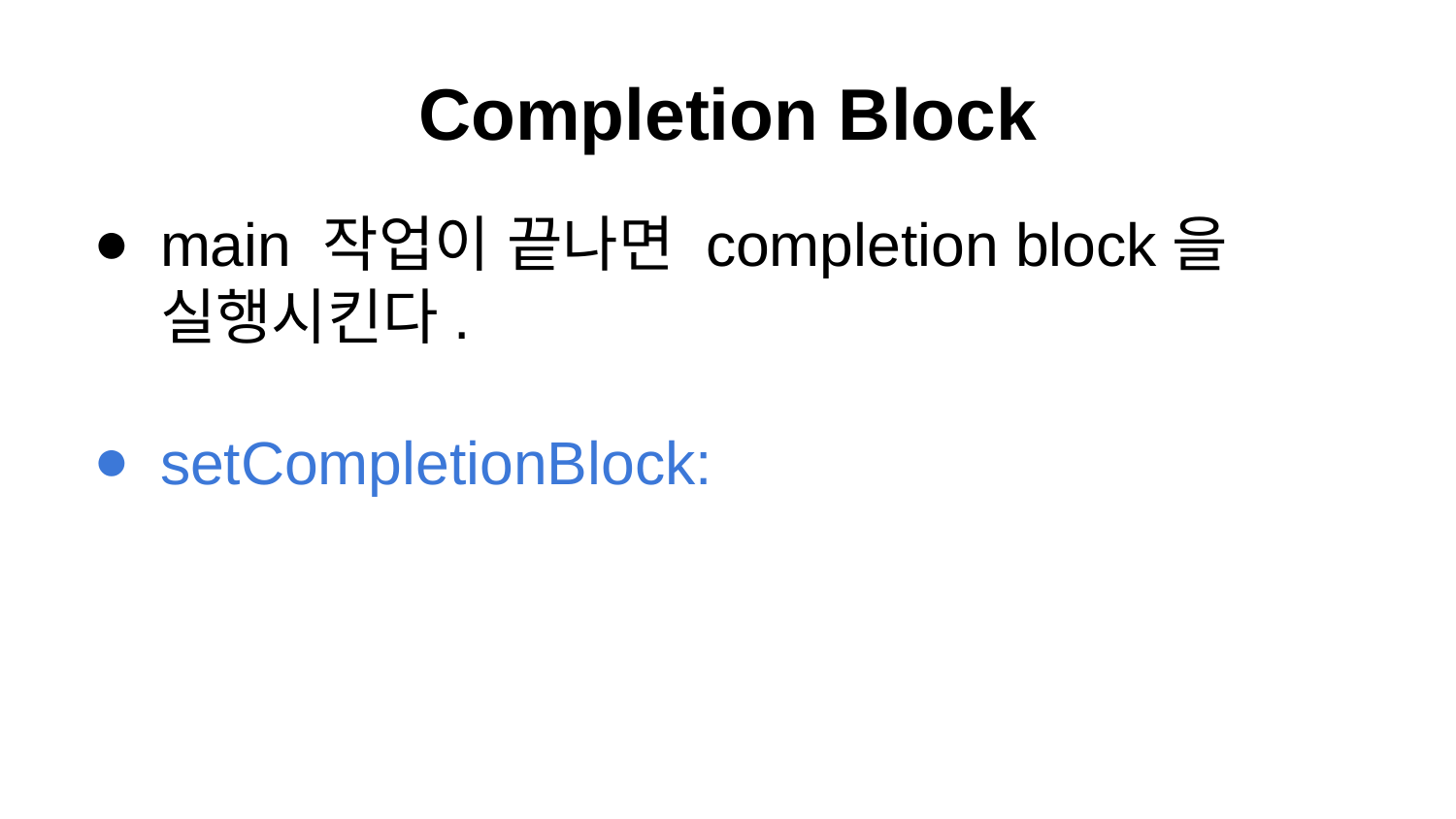

# Completion Block
main 작업이 끝나면 completion block을 실행시킨다.

setCompletionBlock: